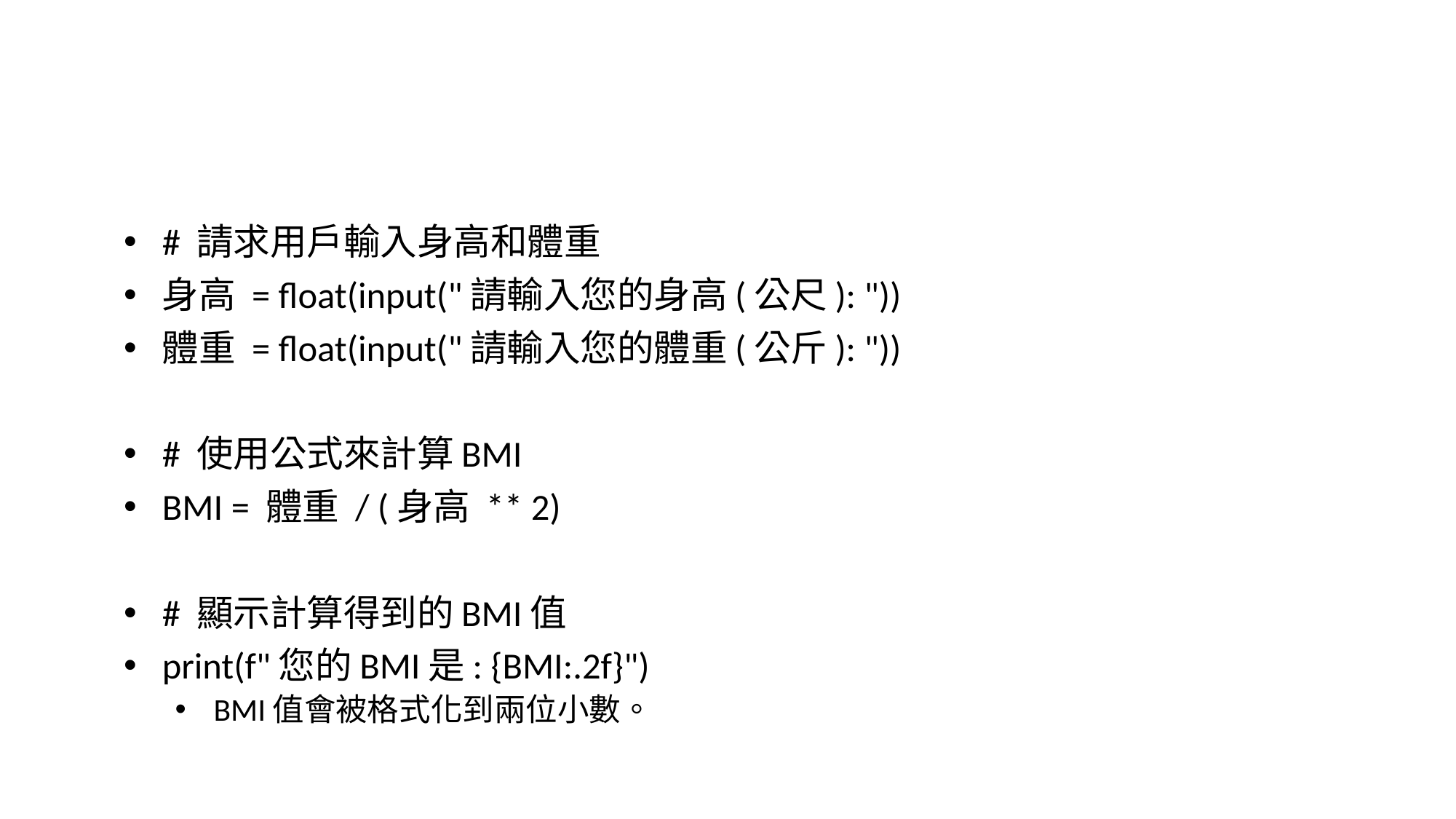

#
# 請求用戶輸入身高和體重
身高 = float(input("請輸入您的身高(公尺): "))
體重 = float(input("請輸入您的體重(公斤): "))

# 使用公式來計算BMI
BMI = 體重 / (身高 ** 2)

# 顯示計算得到的BMI值
print(f"您的BMI是: {BMI:.2f}")
BMI值會被格式化到兩位小數。